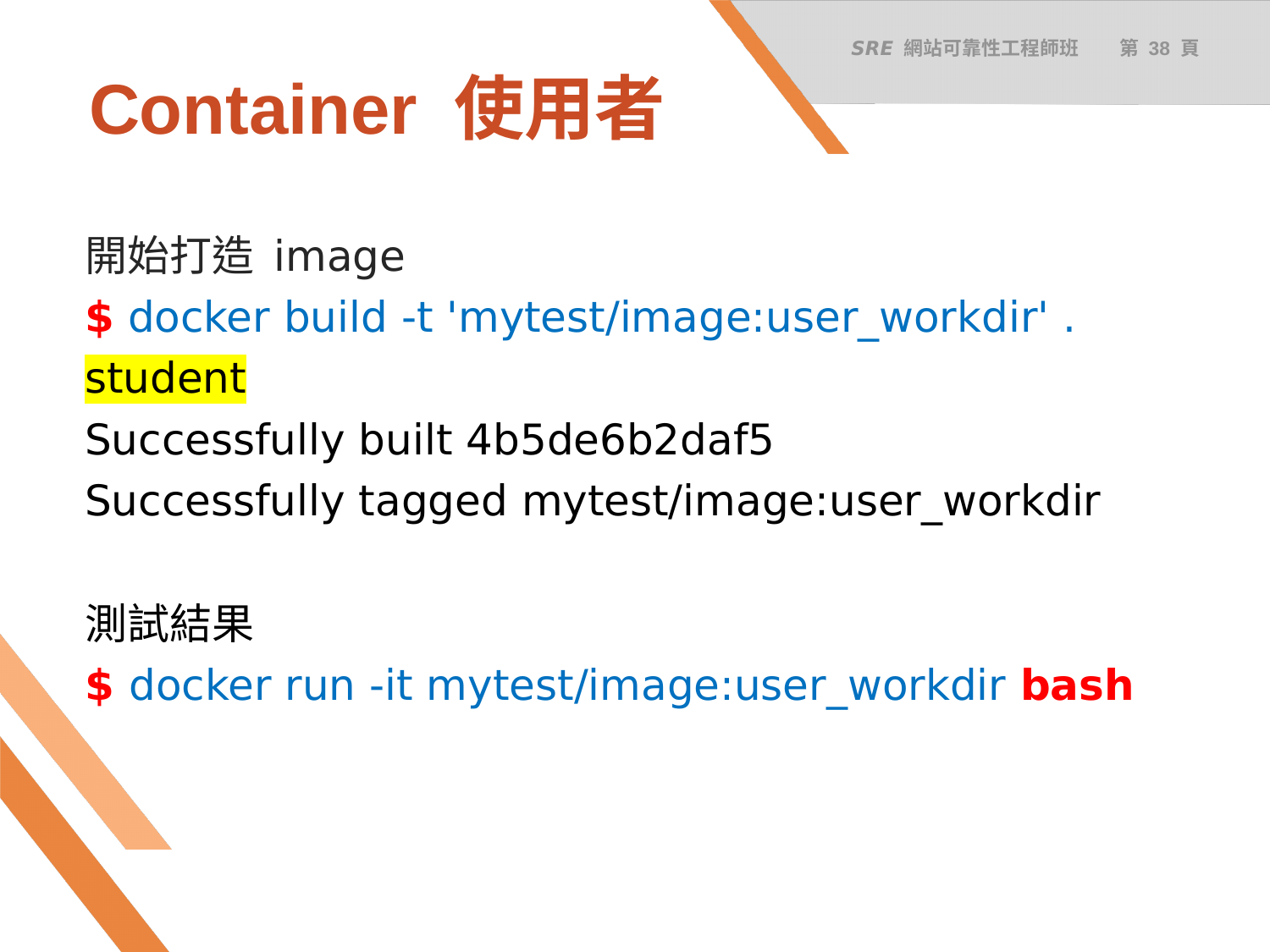

SRE 網站可靠性工程師班
第 38 頁
# Container 使用者
開始打造 image
$ docker build -t 'mytest/image:user_workdir' .
student
Successfully built 4b5de6b2daf5
Successfully tagged mytest/image:user_workdir

測試結果
$ docker run -it mytest/image:user_workdir bash